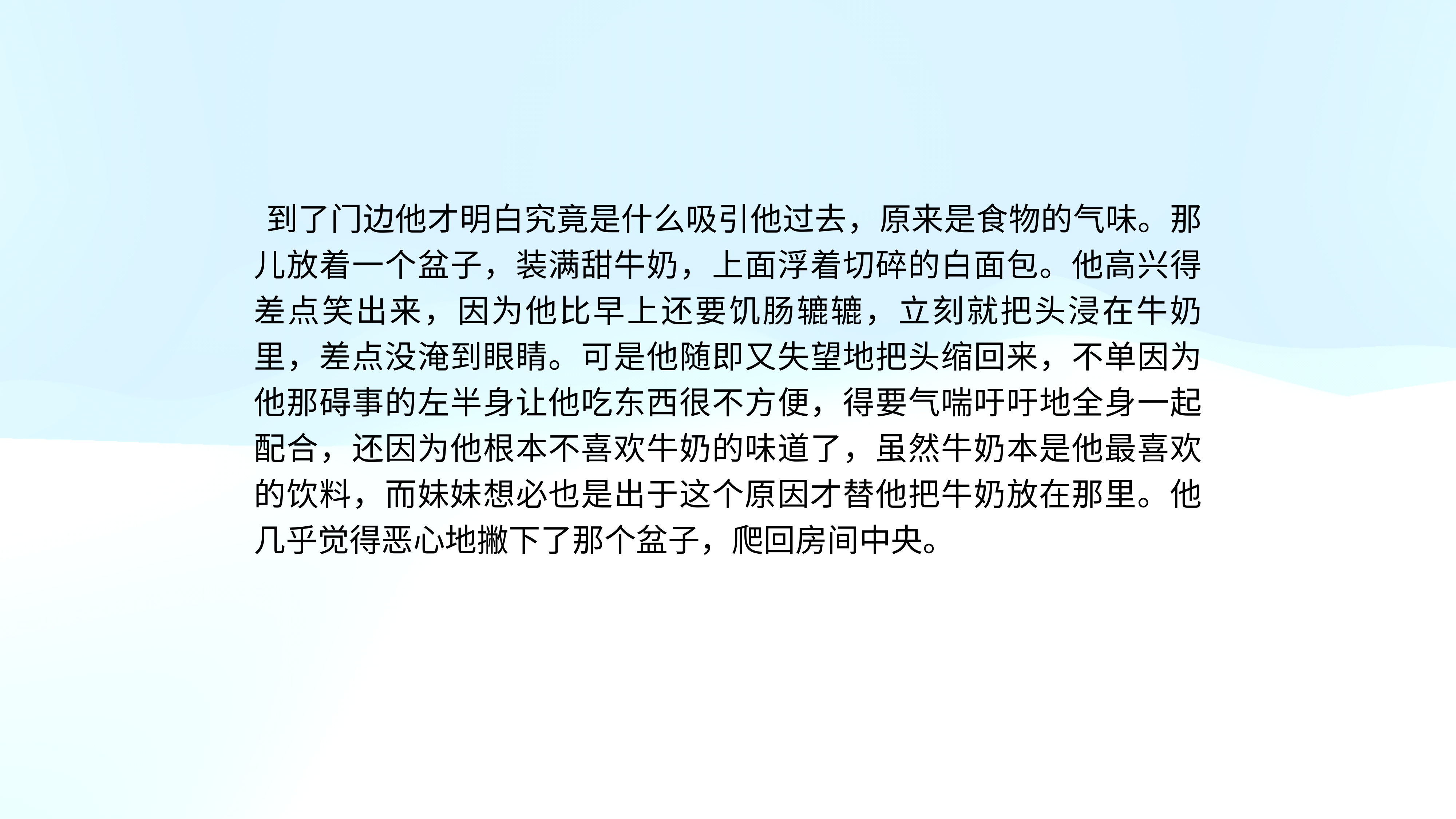

到了门边他才明白究竟是什么吸引他过去，原来是食物的气味。那儿放着一个盆子，装满甜牛奶，上面浮着切碎的白面包。他高兴得差点笑出来，因为他比早上还要饥肠辘辘，立刻就把头浸在牛奶里，差点没淹到眼睛。可是他随即又失望地把头缩回来，不单因为他那碍事的左半身让他吃东西很不方便，得要气喘吁吁地全身一起配合，还因为他根本不喜欢牛奶的味道了，虽然牛奶本是他最喜欢的饮料，而妹妹想必也是出于这个原因才替他把牛奶放在那里。他几乎觉得恶心地撇下了那个盆子，爬回房间中央。